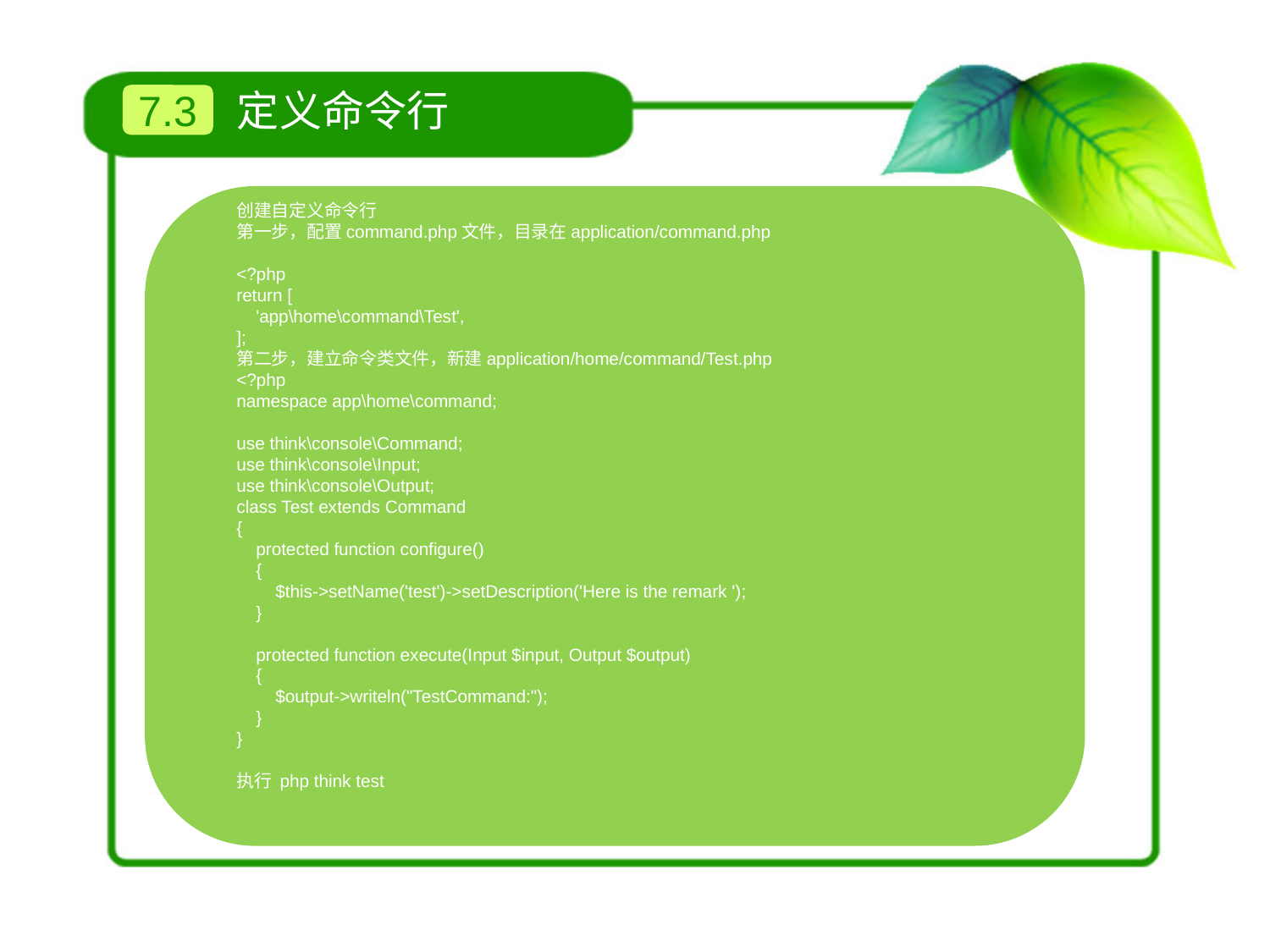

定义命令行
7.3

创建自定义命令行
第一步，配置command.php文件，目录在application/command.php

<?php
return [
    'app\home\command\Test',
];
第二步，建立命令类文件，新建application/home/command/Test.php
<?php
namespace app\home\command;

use think\console\Command;
use think\console\Input;
use think\console\Output;
class Test extends Command
{
    protected function configure()
    {
        $this->setName('test')->setDescription('Here is the remark ');
    }

    protected function execute(Input $input, Output $output)
    {
        $output->writeln("TestCommand:");
    }
}

执行 php think test